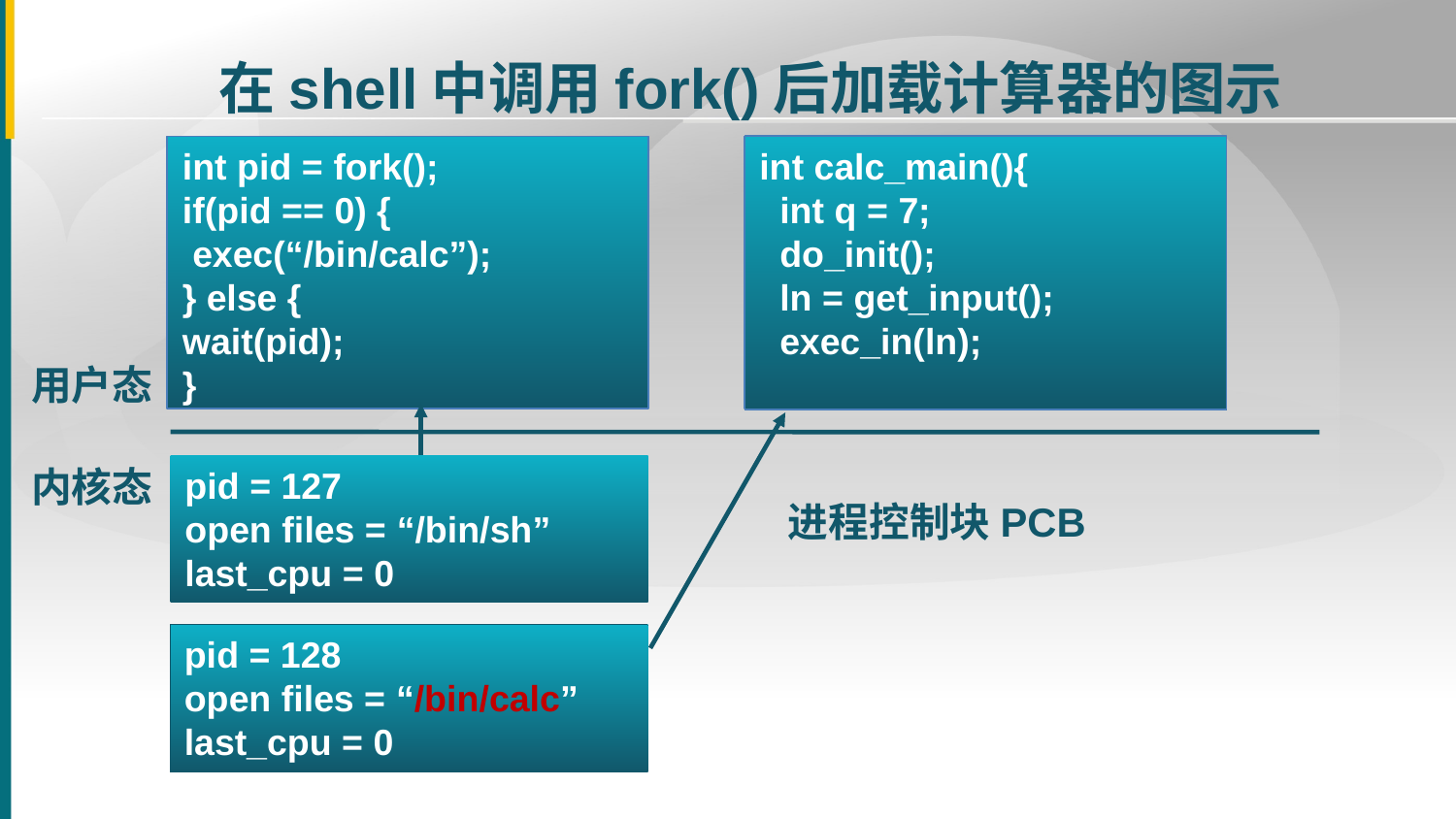

在shell中调用fork()后加载计算器的图示

int calc_main(){
  int q = 7;
  do_init();
  ln = get_input();
  exec_in(ln);

int pid = fork();
if(pid == 0) {
 exec(“/bin/calc”);
} else {
wait(pid);
}
int pid = fork();
if(pid == 0) {
 exec(“/bin/calc”);
} else {
wait(pid);
}

用户态
内核态

pid = 127
open files = “/bin/sh”
last_cpu = 0
进程控制块PCB

pid = 128
open files = “/bin/calc”
last_cpu = 0

pid = 128
open files = “/bin/sh”
last_cpu = 0